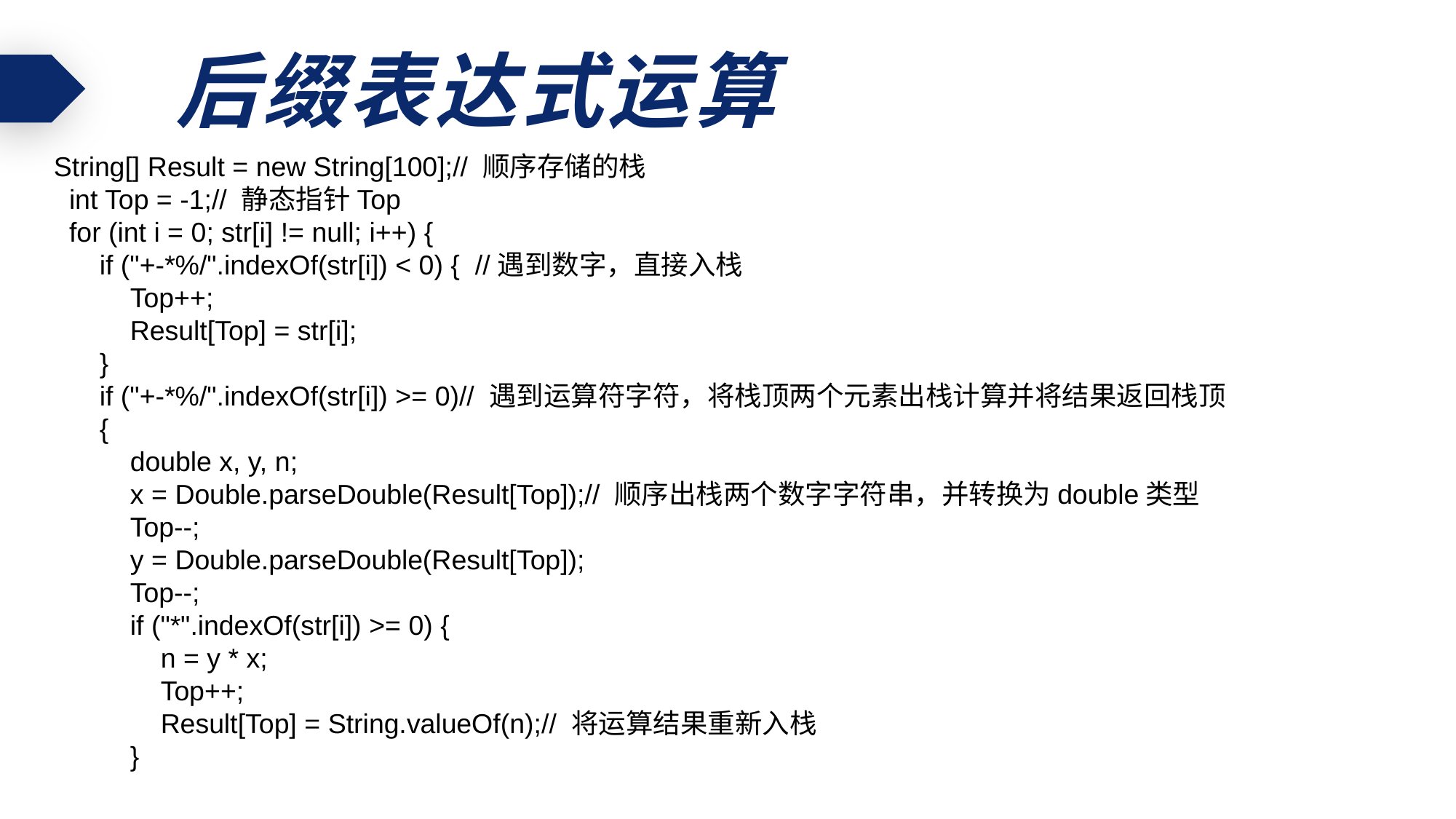

后缀表达式运算

  String[] Result = new String[100];// 顺序存储的栈
    int Top = -1;// 静态指针Top
    for (int i = 0; str[i] != null; i++) {
        if ("+-*%/".indexOf(str[i]) < 0) {  //遇到数字，直接入栈
            Top++;
            Result[Top] = str[i];
        }
        if ("+-*%/".indexOf(str[i]) >= 0)// 遇到运算符字符，将栈顶两个元素出栈计算并将结果返回栈顶
        {
            double x, y, n;
            x = Double.parseDouble(Result[Top]);// 顺序出栈两个数字字符串，并转换为double类型
            Top--;
            y = Double.parseDouble(Result[Top]);
            Top--;
            if ("*".indexOf(str[i]) >= 0) {
                n = y * x;
                Top++;
                Result[Top] = String.valueOf(n);// 将运算结果重新入栈
            }